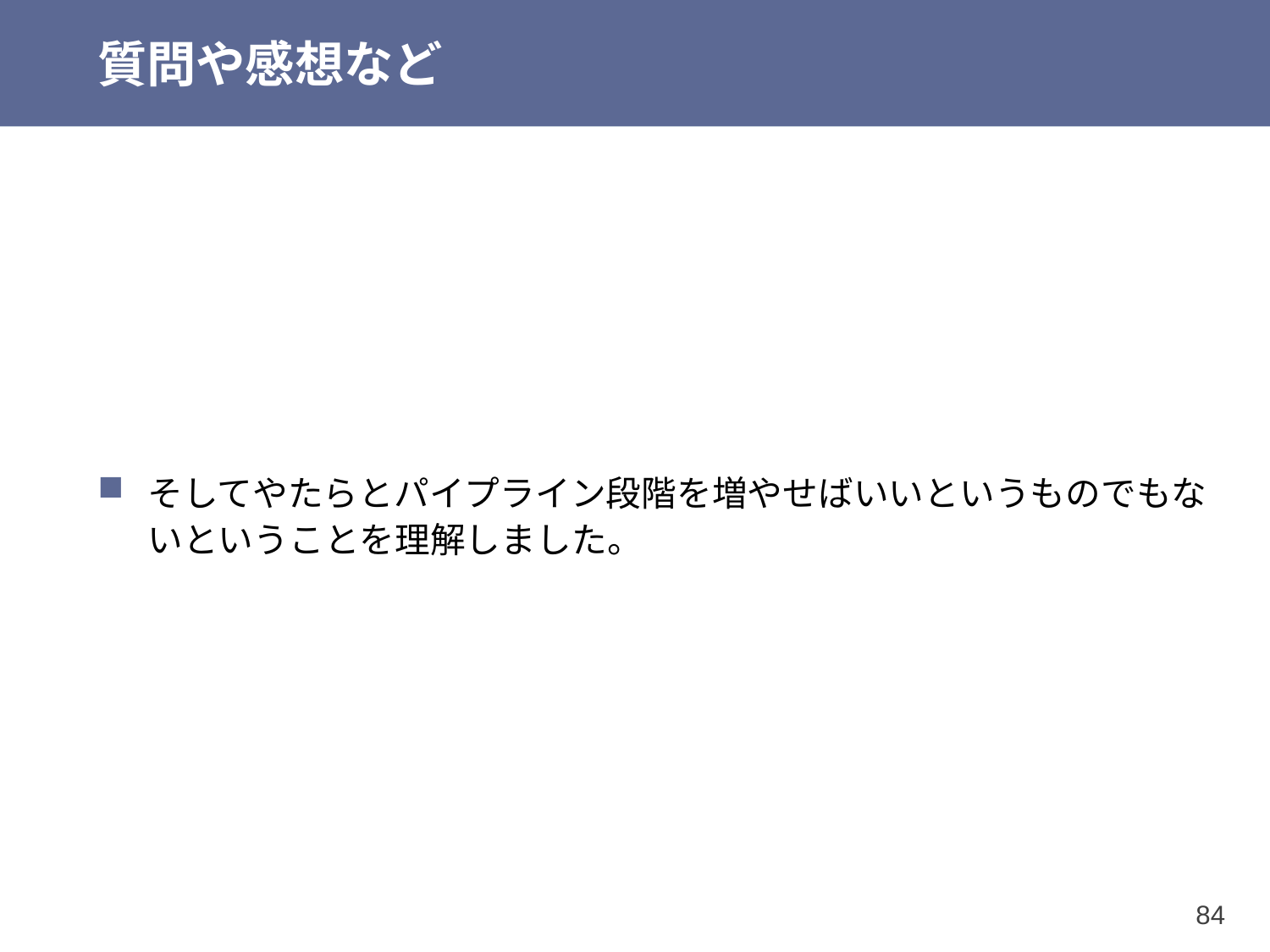

# 質問や感想など
そしてやたらとパイプライン段階を増やせばいいというものでもないということを理解しました。